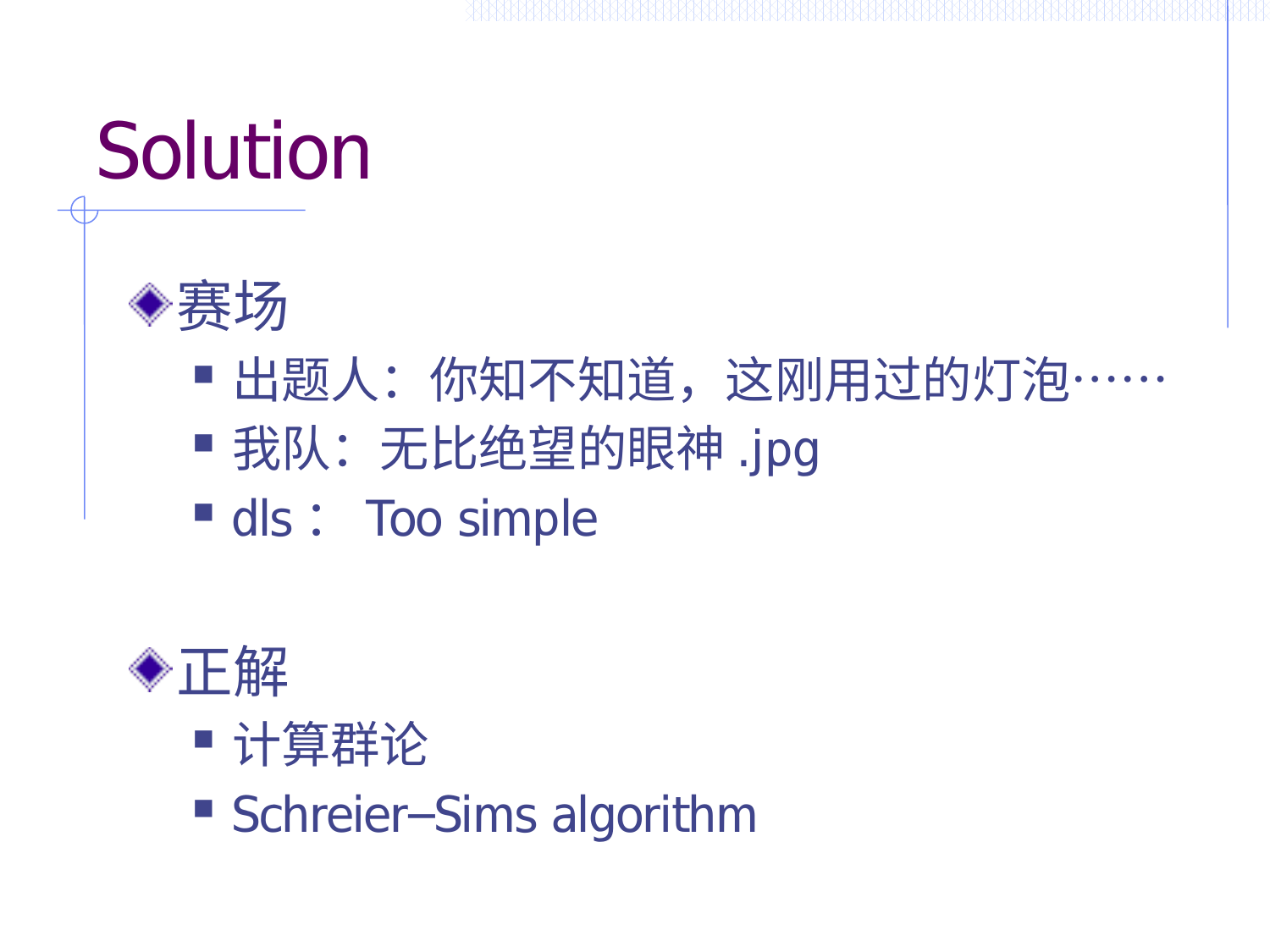

# Solution
赛场
出题人：你知不知道，这刚用过的灯泡……
我队：无比绝望的眼神.jpg
dls：Too simple

正解
计算群论
Schreier–Sims algorithm